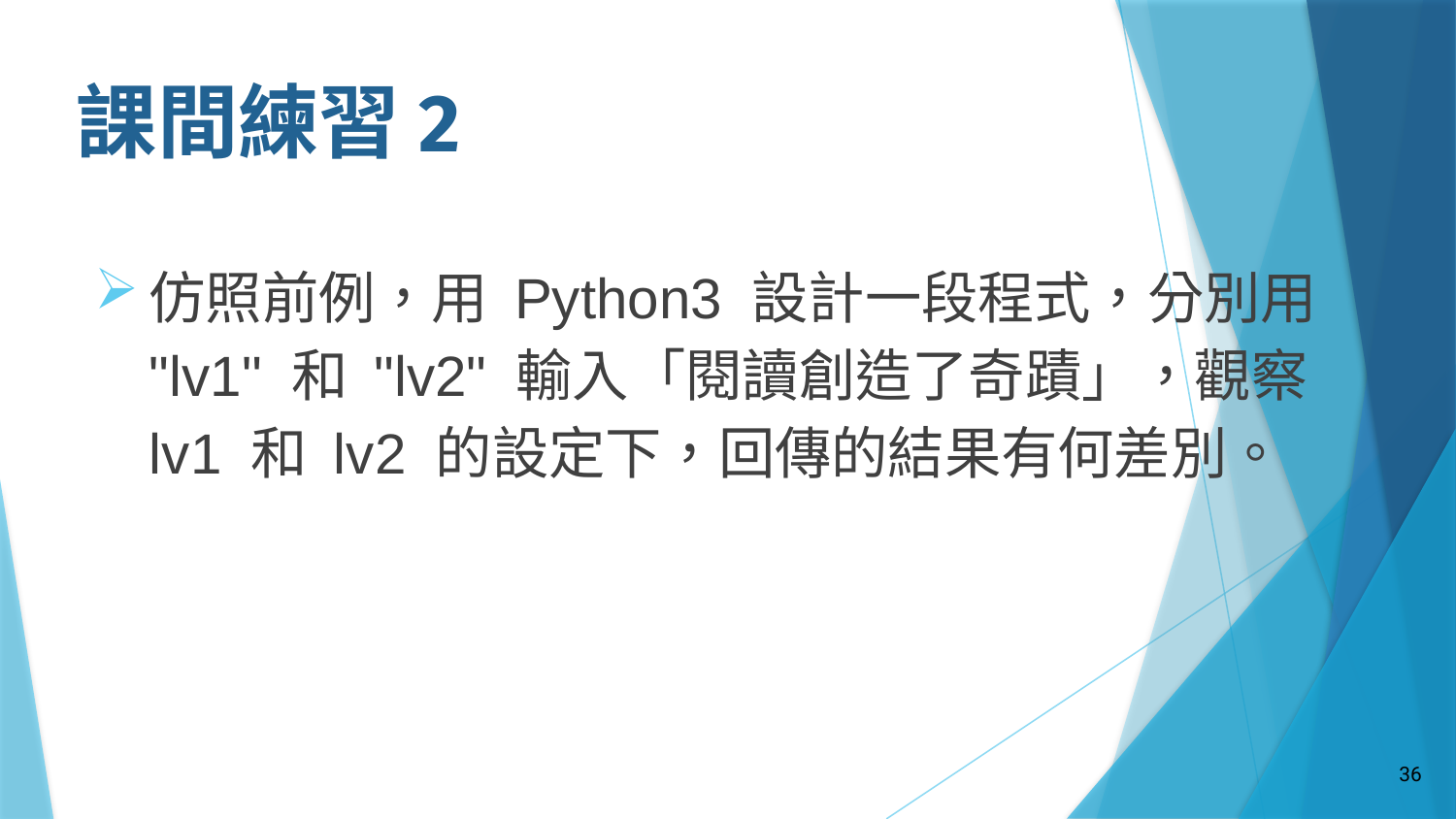

# 課間練習2
仿照前例，用 Python3 設計一段程式，分別用 "lv1" 和 "lv2" 輸入「閱讀創造了奇蹟」，觀察 lv1 和 lv2 的設定下，回傳的結果有何差別。

36